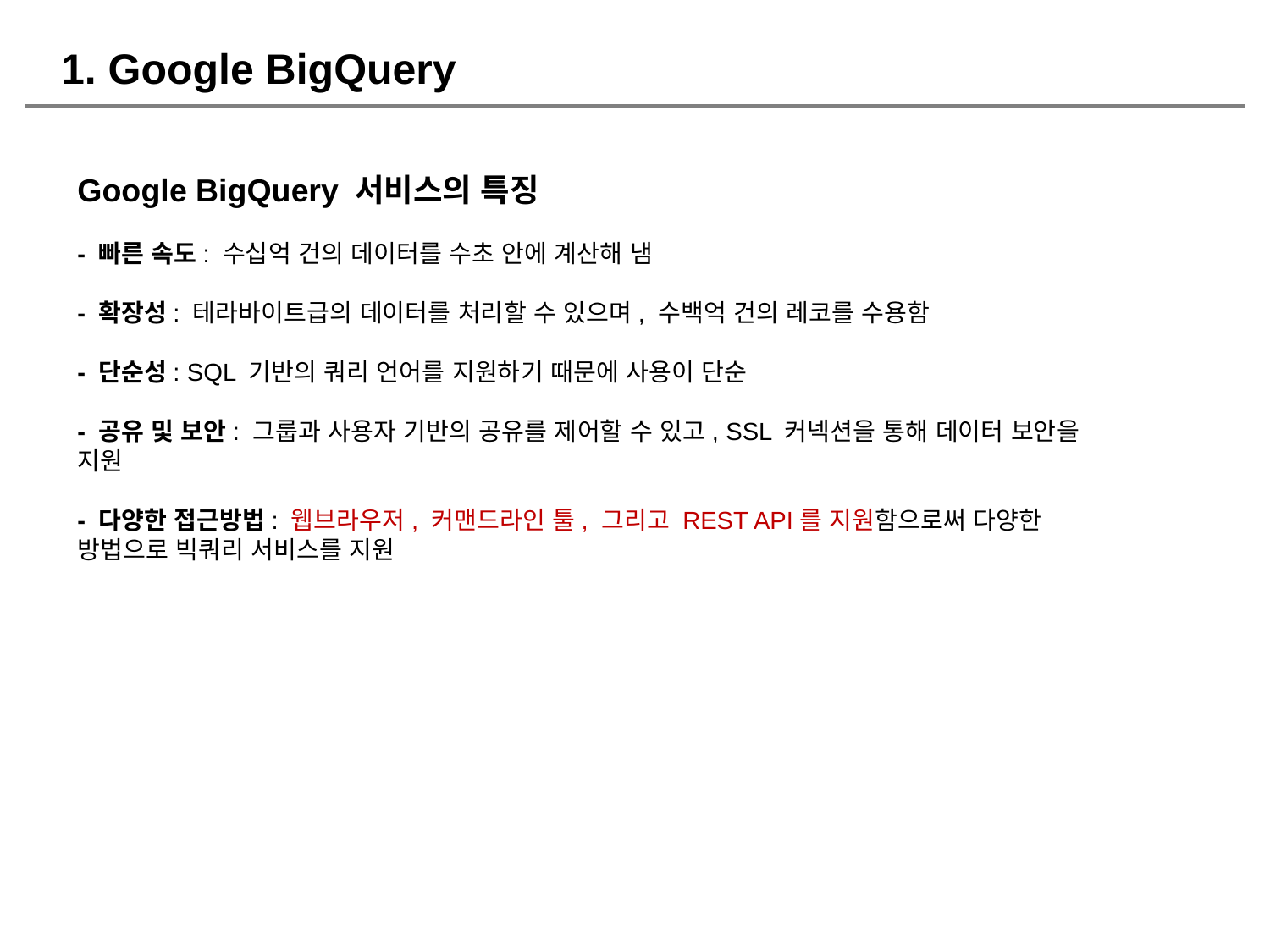

1. Google BigQuery

Google BigQuery 서비스의 특징

- 빠른 속도: 수십억 건의 데이터를 수초 안에 계산해 냄

- 확장성: 테라바이트급의 데이터를 처리할 수 있으며, 수백억 건의 레코를 수용함

- 단순성: SQL 기반의 쿼리 언어를 지원하기 때문에 사용이 단순

- 공유 및 보안: 그룹과 사용자 기반의 공유를 제어할 수 있고, SSL 커넥션을 통해 데이터 보안을 지원

- 다양한 접근방법: 웹브라우저, 커맨드라인 툴, 그리고 REST API를 지원함으로써 다양한 방법으로 빅쿼리 서비스를 지원